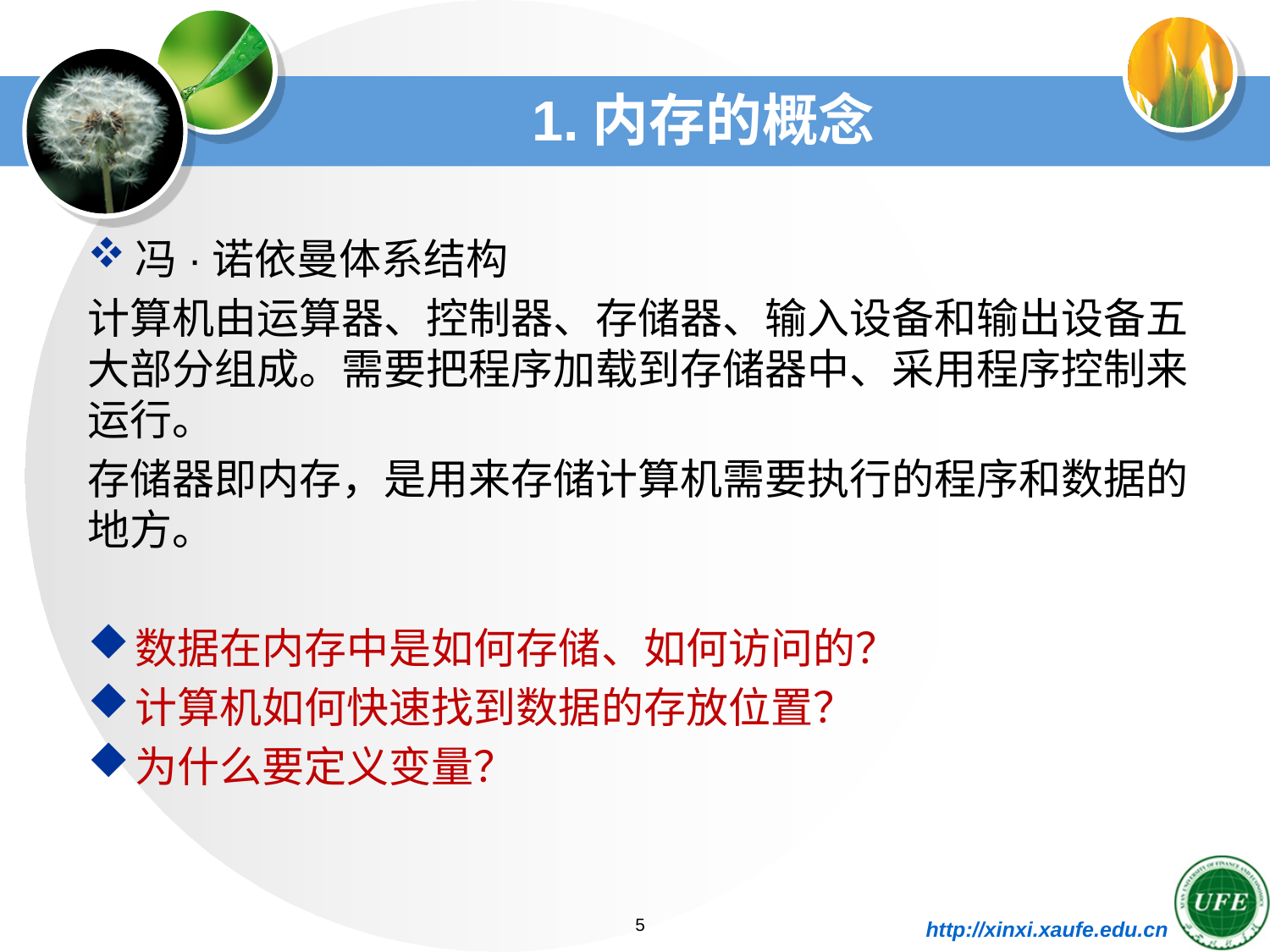

# 1.内存的概念
冯·诺依曼体系结构
计算机由运算器、控制器、存储器、输入设备和输出设备五大部分组成。需要把程序加载到存储器中、采用程序控制来运行。
存储器即内存，是用来存储计算机需要执行的程序和数据的地方。

数据在内存中是如何存储、如何访问的？
计算机如何快速找到数据的存放位置？
为什么要定义变量？

5
http://xinxi.xaufe.edu.cn